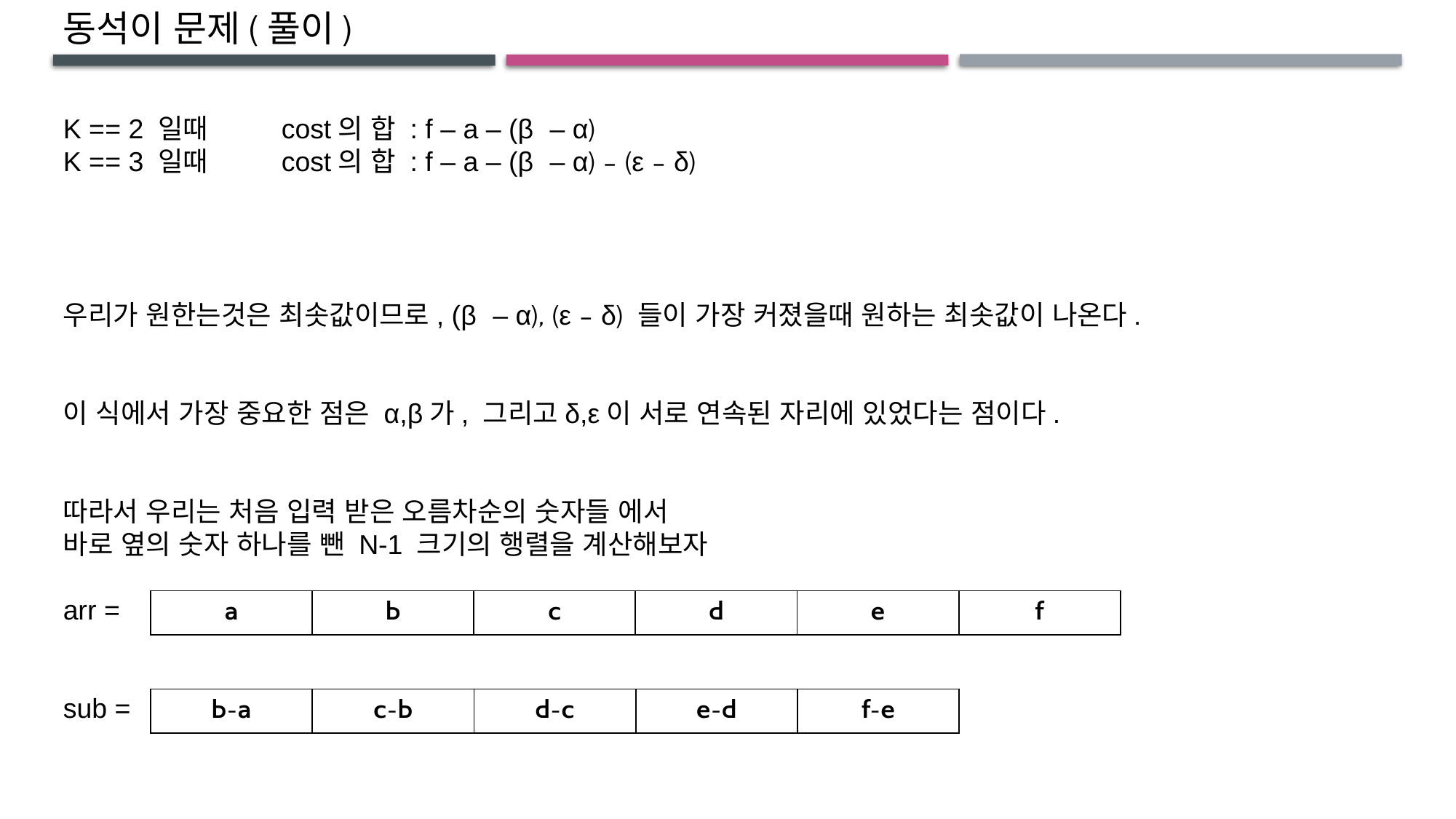

동석이 문제(풀이)
K == 2 일때	cost의 합 : f – a – (β  – α)
K == 3 일때	cost의 합 : f – a – (β  – α) – (ε – δ)
우리가 원한는것은 최솟값이므로, (β  – α), (ε – δ) 들이 가장 커졌을때 원하는 최솟값이 나온다.

이 식에서 가장 중요한 점은 α,β가, 그리고δ,ε이 서로 연속된 자리에 있었다는 점이다.

따라서 우리는 처음 입력 받은 오름차순의 숫자들 에서
바로 옆의 숫자 하나를 뺀 N-1 크기의 행렬을 계산해보자

arr =

sub =
| a | b | c | d | e | f |
| --- | --- | --- | --- | --- | --- |
| b-a | c-b | d-c | e-d | f-e |
| --- | --- | --- | --- | --- |